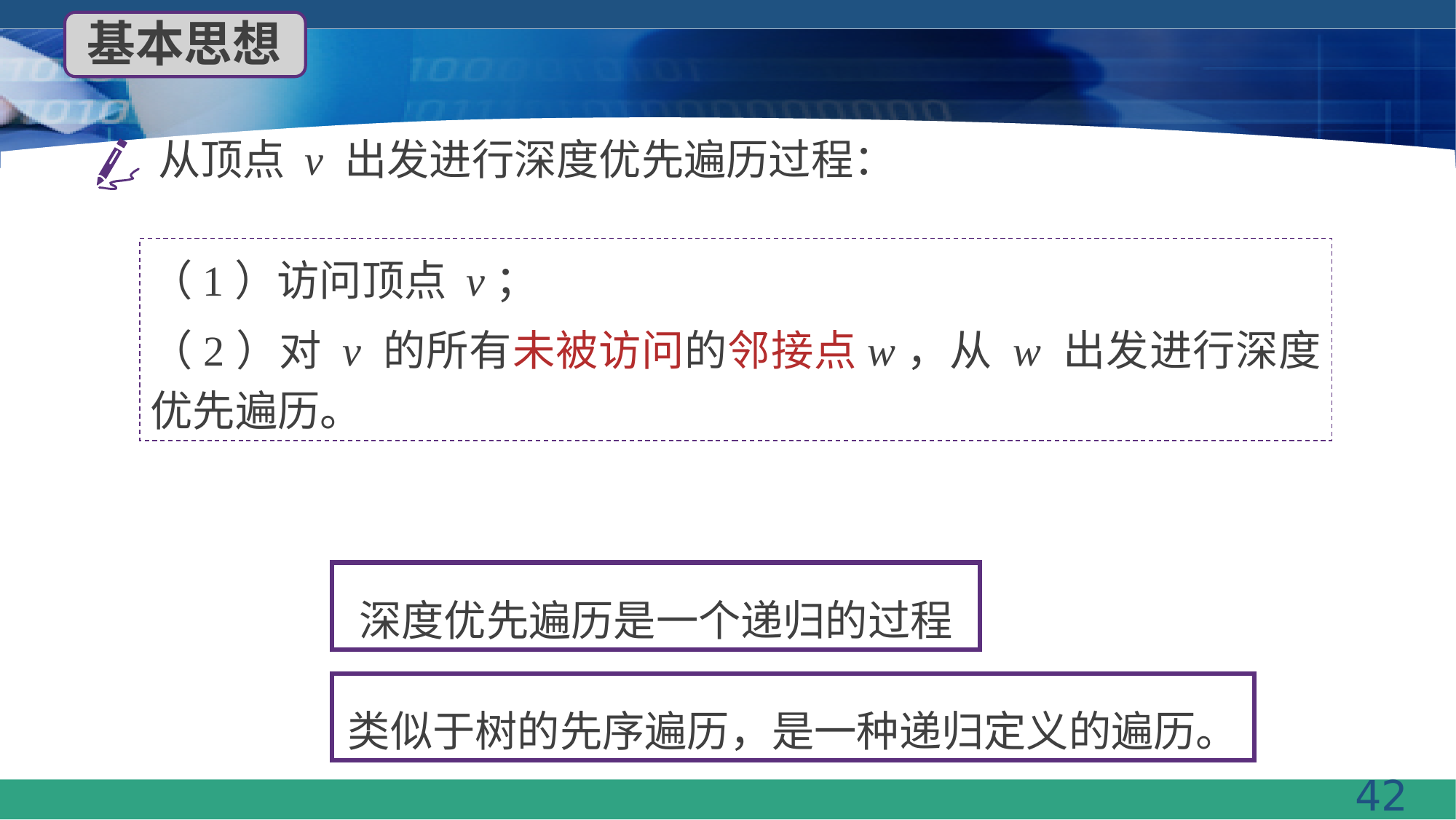

基本思想

从顶点 v 出发进行深度优先遍历过程：

（1）访问顶点 v；
（2）对 v 的所有未被访问的邻接点w，从 w 出发进行深度优先遍历。
深度优先遍历是一个递归的过程
类似于树的先序遍历，是一种递归定义的遍历。